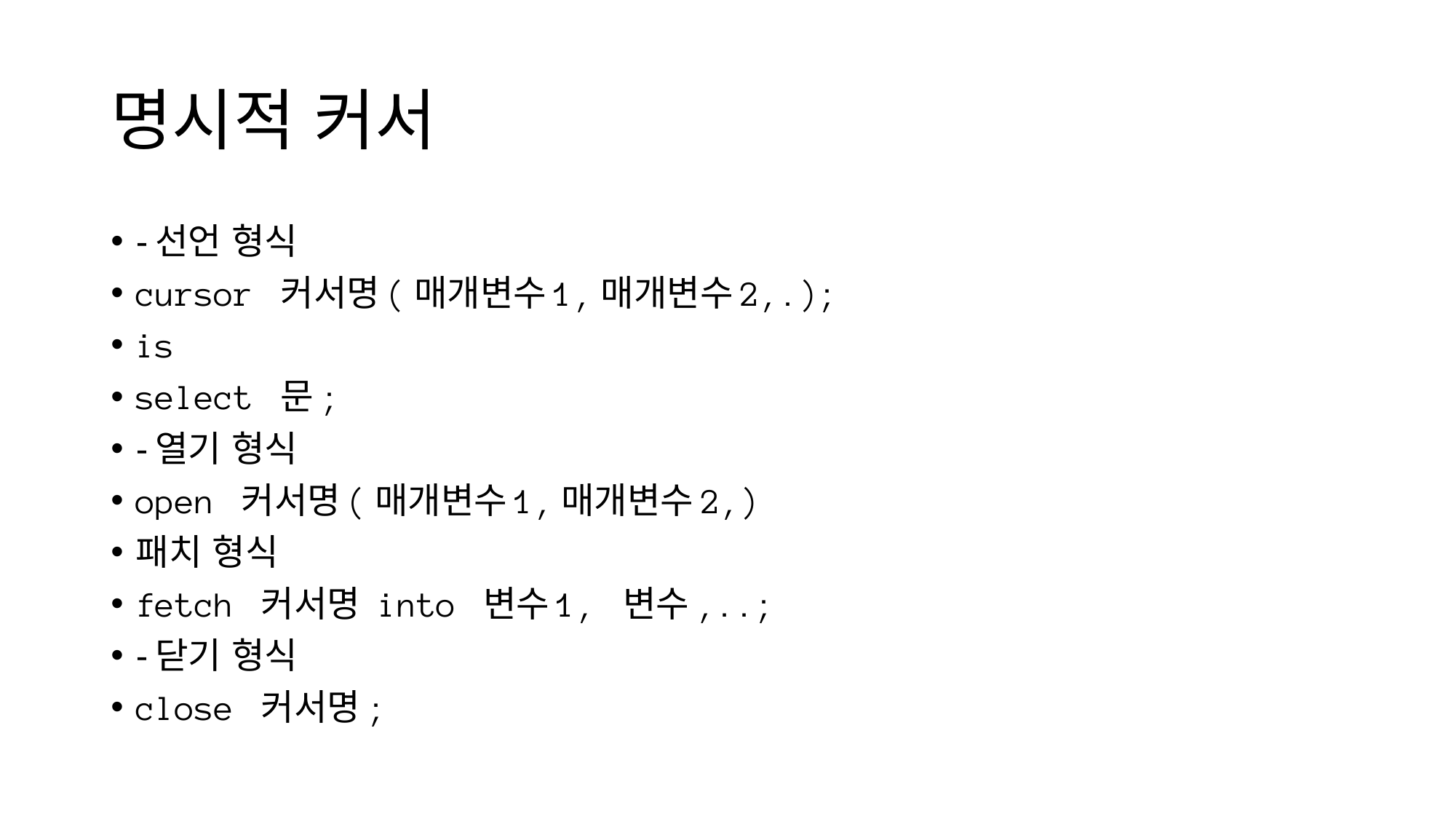

# 명시적 커서
-선언 형식
cursor 커서명(매개변수1,매개변수2,.);
is
select 문;
-열기 형식
open 커서명(매개변수1,매개변수2,)
패치 형식
fetch 커서명 into 변수1, 변수,..;
-닫기 형식
close 커서명;